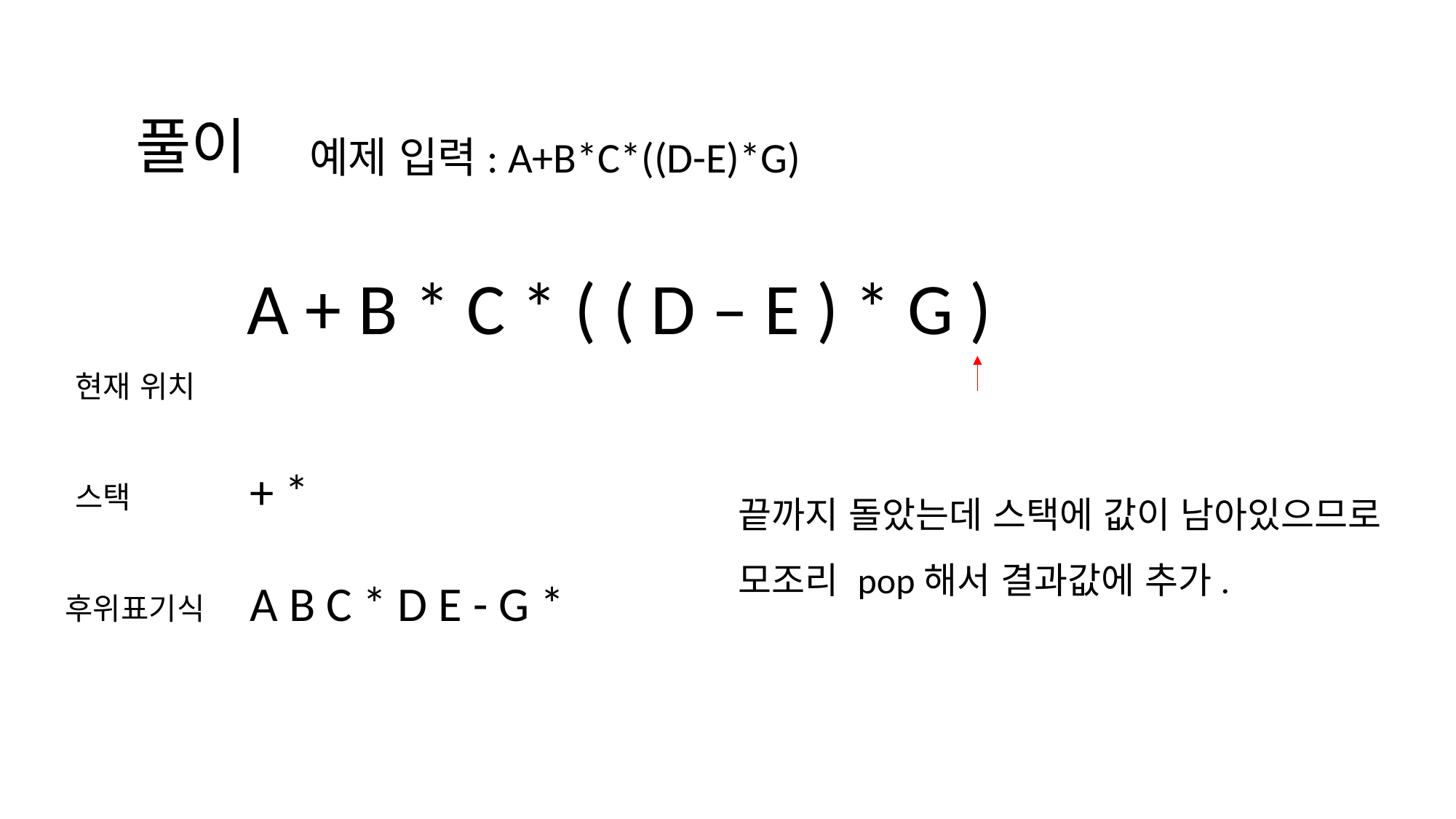

풀이
예제 입력: A+B*C*((D-E)*G)
A + B * C * ( ( D – E ) * G )
현재 위치
+ *
끝까지 돌았는데 스택에 값이 남아있으므로 모조리 pop해서 결과값에 추가.
스택
A B C * D E - G *
후위표기식